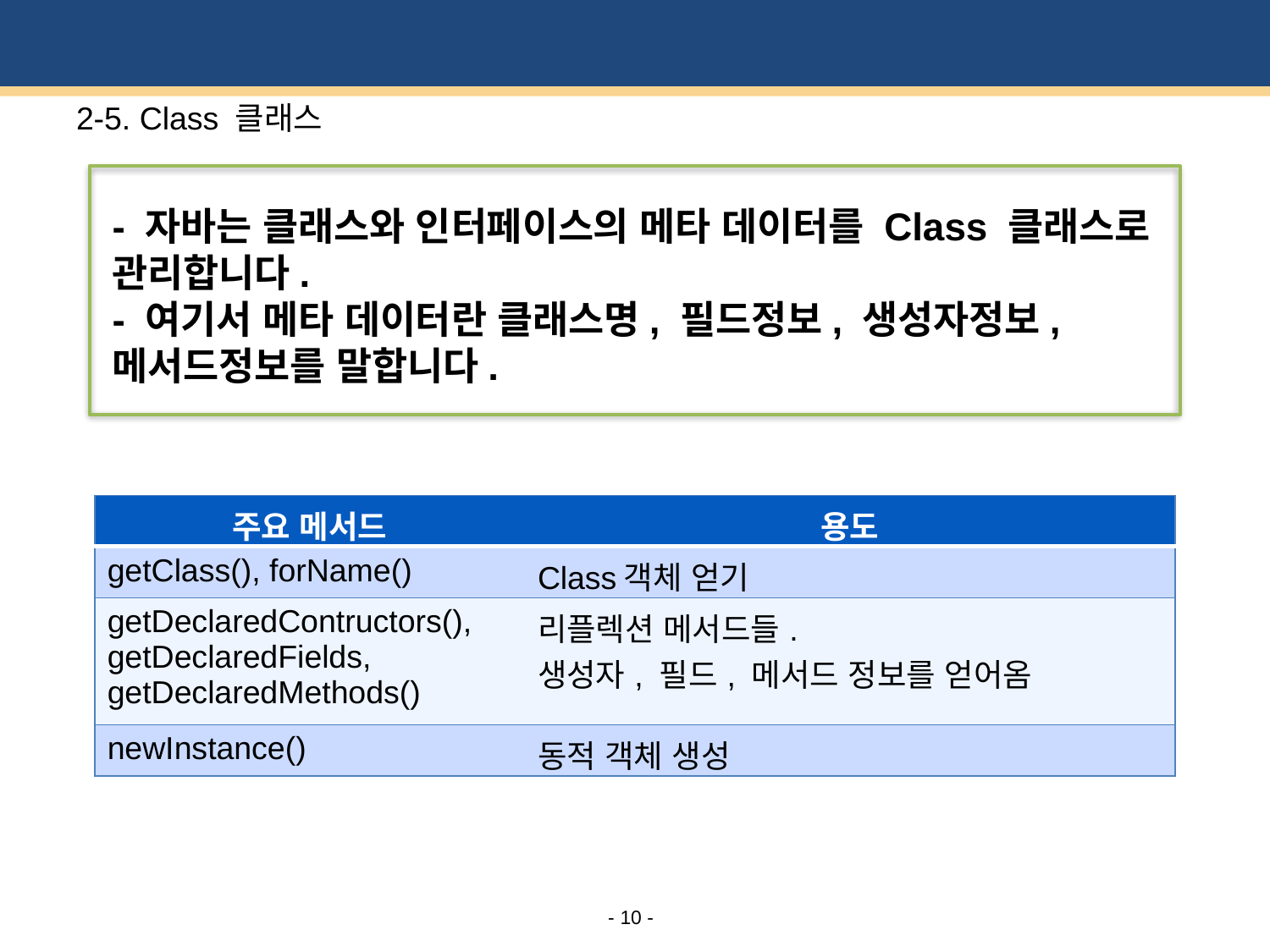

# 2-5. Class 클래스

- 자바는 클래스와 인터페이스의 메타 데이터를 Class 클래스로 관리합니다.
- 여기서 메타 데이터란 클래스명, 필드정보, 생성자정보, 메서드정보를 말합니다.
| 주요 메서드 | 용도 |
| --- | --- |
| getClass(), forName() | Class객체 얻기 |
| getDeclaredContructors(), getDeclaredFields, getDeclaredMethods() | 리플렉션 메서드들. 생성자, 필드, 메서드 정보를 얻어옴 |
| newInstance() | 동적 객체 생성 |